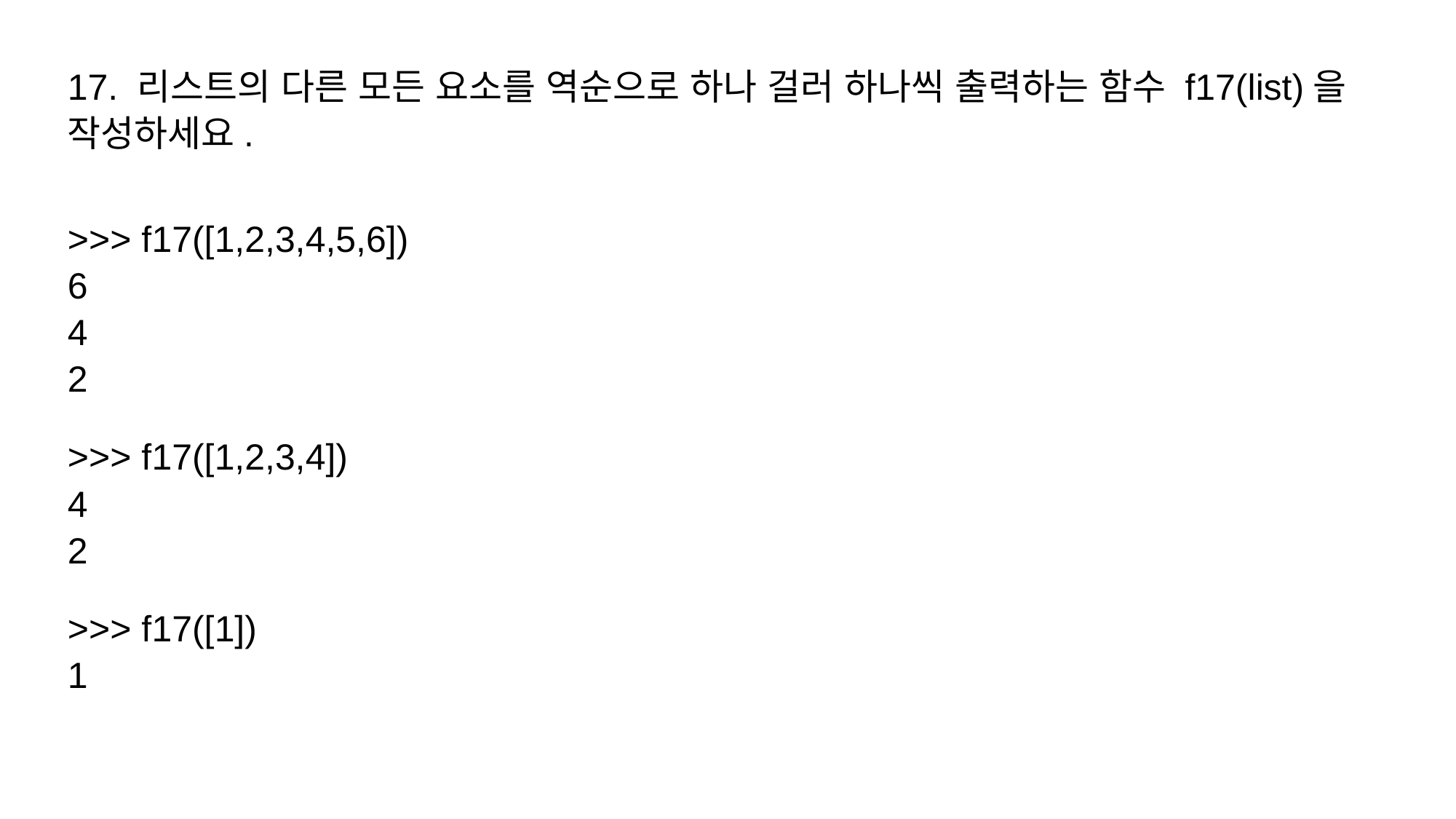

17. 리스트의 다른 모든 요소를 역순으로 하나 걸러 하나씩 출력하는 함수 f17(list)을 작성하세요.

>>> f17([1,2,3,4,5,6])
6
4
2

>>> f17([1,2,3,4])
4
2

>>> f17([1])
1